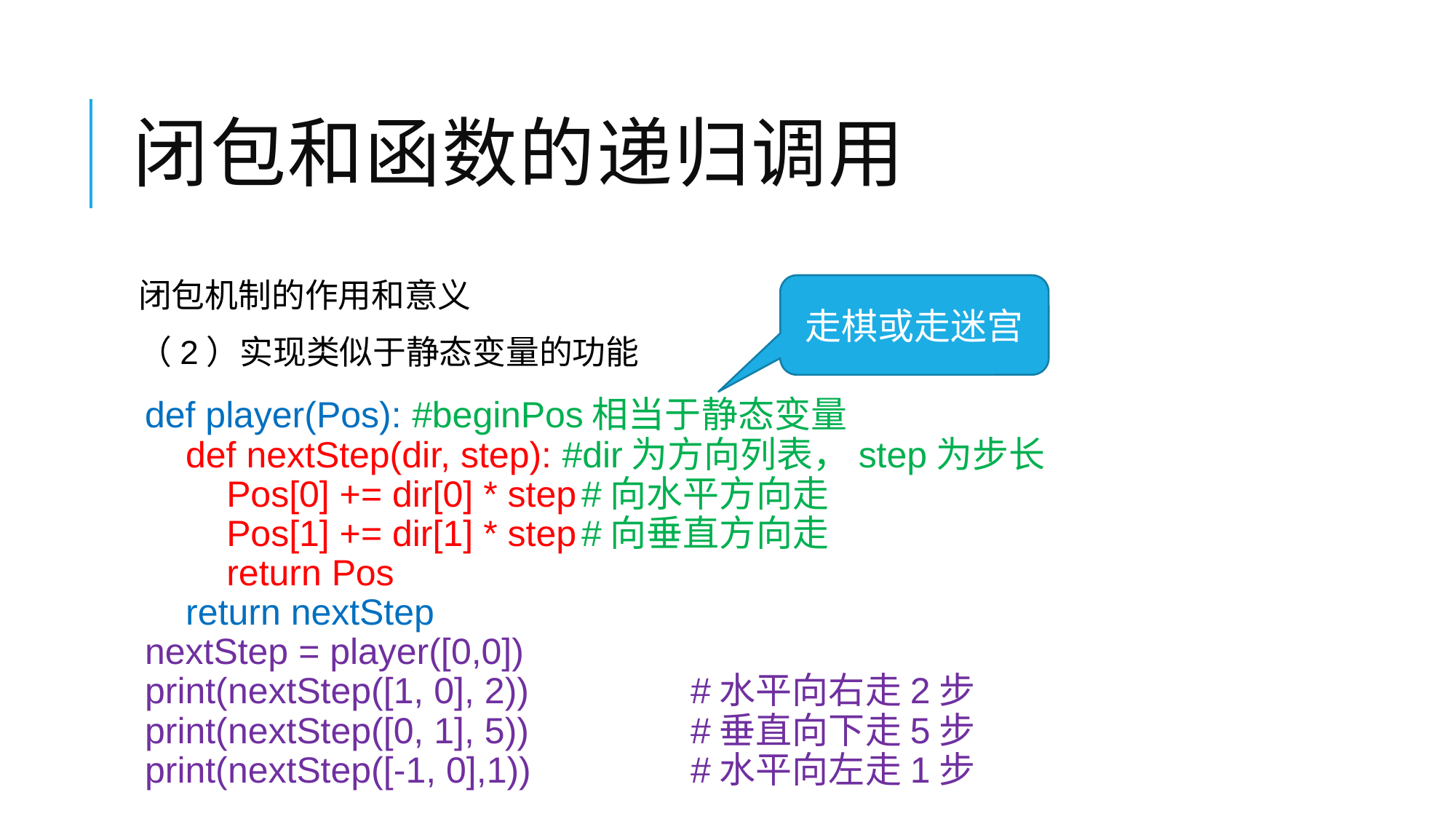

# 闭包和函数的递归调用
闭包机制的作用和意义
（2）实现类似于静态变量的功能
走棋或走迷宫
def player(Pos): #beginPos相当于静态变量
    def nextStep(dir, step): #dir为方向列表，step为步长
        Pos[0] += dir[0] * step	#向水平方向走
        Pos[1] += dir[1] * step	#向垂直方向走
        return Pos
    return nextStep
nextStep = player([0,0])
print(nextStep([1, 0], 2))		#水平向右走2步
print(nextStep([0, 1], 5))		#垂直向下走5步
print(nextStep([-1, 0],1))		#水平向左走1步